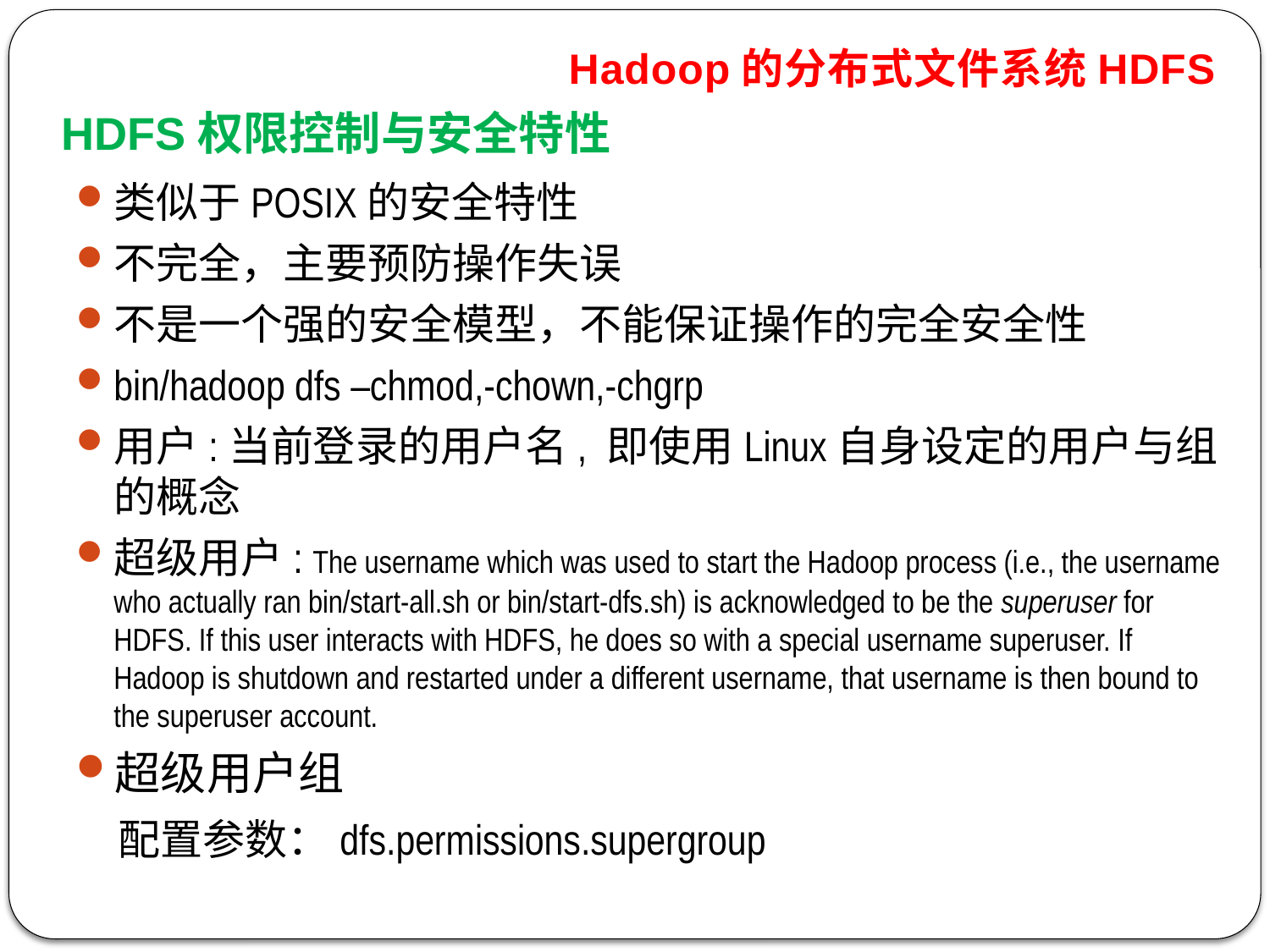

Hadoop的分布式文件系统HDFS
HDFS权限控制与安全特性
类似于POSIX的安全特性
不完全，主要预防操作失误
不是一个强的安全模型，不能保证操作的完全安全性
bin/hadoop dfs –chmod,-chown,-chgrp
用户:当前登录的用户名, 即使用Linux自身设定的用户与组的概念
超级用户: The username which was used to start the Hadoop process (i.e., the username who actually ran bin/start-all.sh or bin/start-dfs.sh) is acknowledged to be the superuser for HDFS. If this user interacts with HDFS, he does so with a special username superuser. If Hadoop is shutdown and restarted under a different username, that username is then bound to the superuser account.
超级用户组
   配置参数：dfs.permissions.supergroup